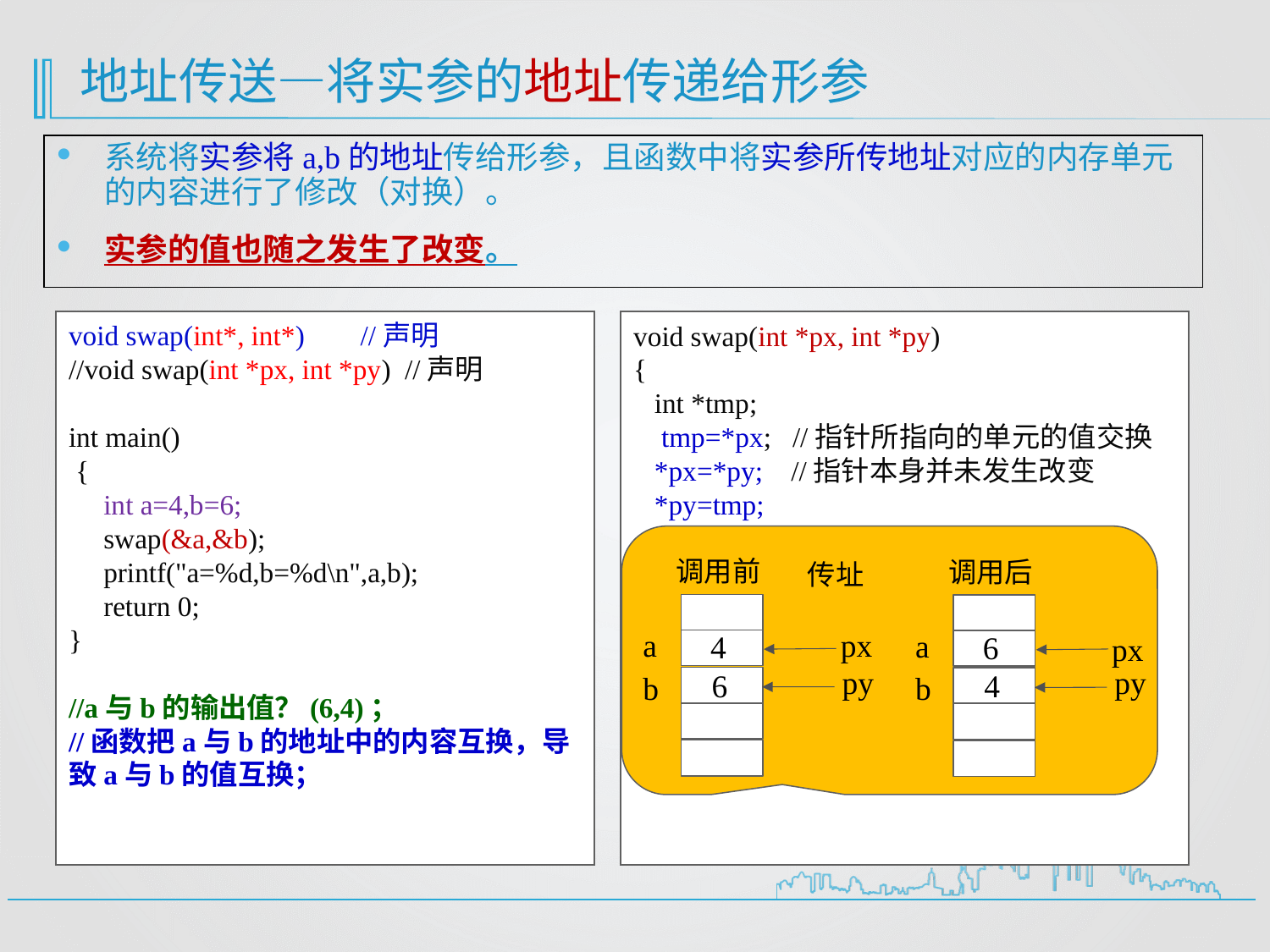

# 地址传送—将实参的地址传递给形参
系统将实参将a,b的地址传给形参，且函数中将实参所传地址对应的内存单元的内容进行了修改（对换）。
实参的值也随之发生了改变。
void swap(int*, int*)        //声明
//void swap(int *px, int *py)  //声明

int main()
 {
     int a=4,b=6;
     swap(&a,&b);
     printf("a=%d,b=%d\n",a,b);
     return 0;
}

//a与b的输出值？(6,4)；
//函数把a与b的地址中的内容互换，导致a与b的值互换；
void swap(int *px, int *py)
{
   int *tmp;
    tmp=*px;   //指针所指向的单元的值交换
   *px=*py;    //指针本身并未发生改变
   *py=tmp;
    printf("*px=%d,*py=%d\n",*px,*py);
}
//*px与*py的输出值？ (6,4)；
//主函数将形参的地址传给被调函数的两个形参；
//函数中改变了形参地址所指单元的内容；
//尽管函数执行结束后，两个形参不再存在；
//但实参会感知到形参对其所指单元的修改；

调用前
调用后
传址

px
a
a
4
6
px

py
py
6
4
b
b